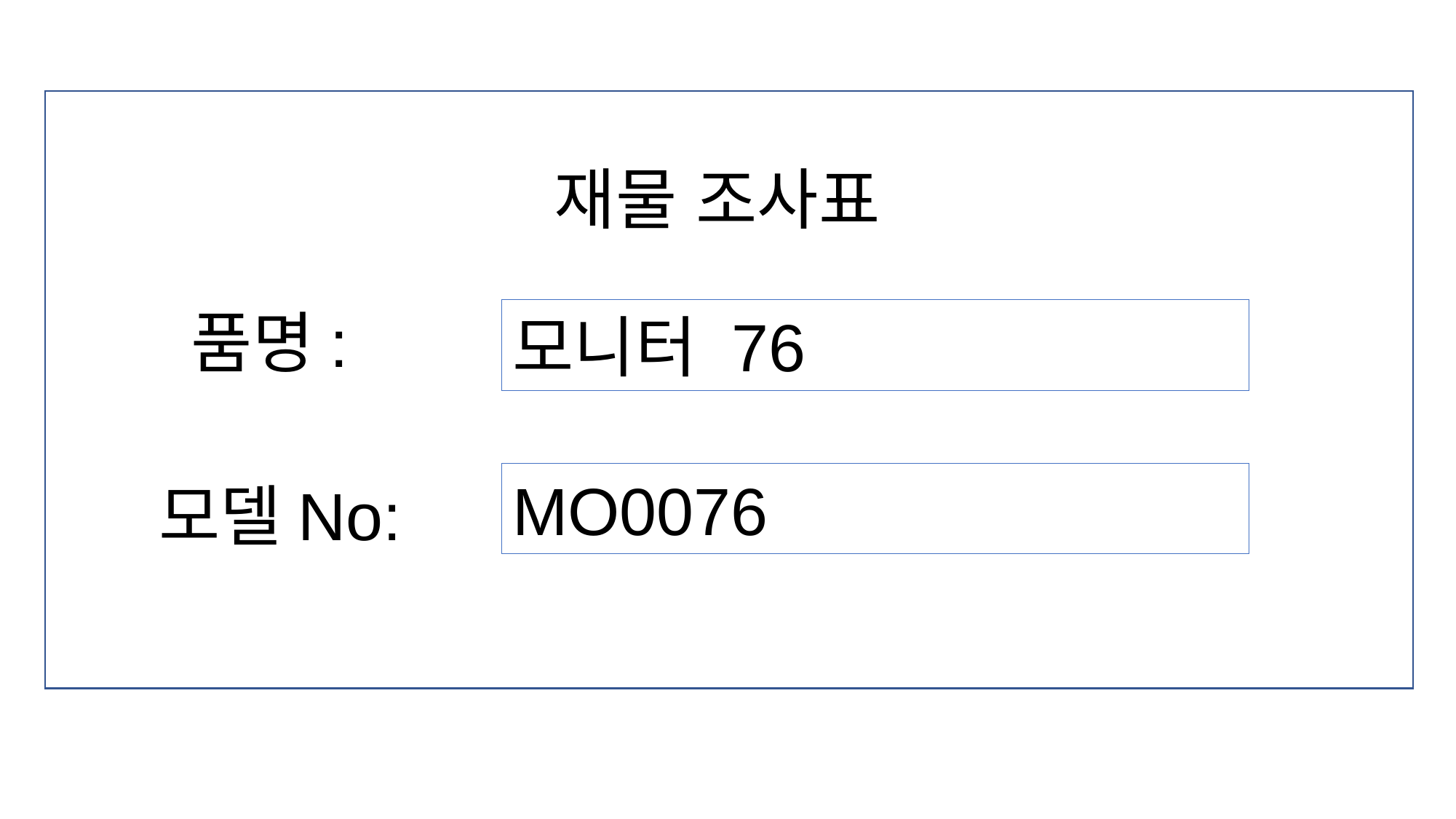

재물 조사표
품명:
모니터 76
MO0076
모델No: